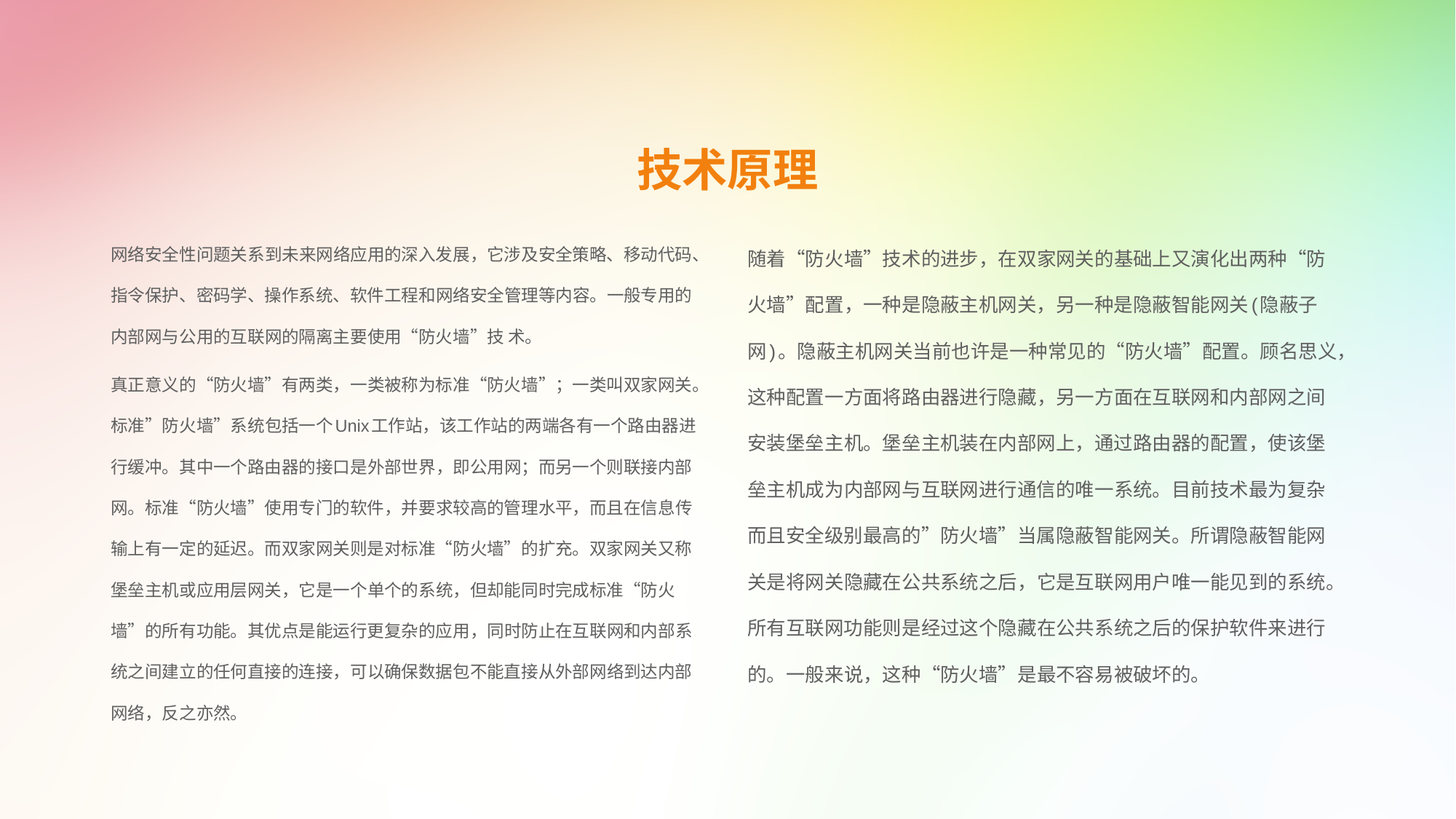

# 技术原理
网络安全性问题关系到未来网络应用的深入发展，它涉及安全策略、移动代码、指令保护、密码学、操作系统、软件工程和网络安全管理等内容。一般专用的内部网与公用的互联网的隔离主要使用“防火墙”技 术。
真正意义的“防火墙”有两类，一类被称为标准“防火墙”；一类叫双家网关。标准”防火墙”系统包括一个Unix工作站，该工作站的两端各有一个路由器进行缓冲。其中一个路由器的接口是外部世界，即公用网；而另一个则联接内部网。标准“防火墙”使用专门的软件，并要求较高的管理水平，而且在信息传输上有一定的延迟。而双家网关则是对标准“防火墙”的扩充。双家网关又称堡垒主机或应用层网关，它是一个单个的系统，但却能同时完成标准“防火墙”的所有功能。其优点是能运行更复杂的应用，同时防止在互联网和内部系统之间建立的任何直接的连接，可以确保数据包不能直接从外部网络到达内部网络，反之亦然。
随着“防火墙”技术的进步，在双家网关的基础上又演化出两种“防火墙”配置，一种是隐蔽主机网关，另一种是隐蔽智能网关(隐蔽子网)。隐蔽主机网关当前也许是一种常见的“防火墙”配置。顾名思义，这种配置一方面将路由器进行隐藏，另一方面在互联网和内部网之间安装堡垒主机。堡垒主机装在内部网上，通过路由器的配置，使该堡垒主机成为内部网与互联网进行通信的唯一系统。目前技术最为复杂而且安全级别最高的”防火墙”当属隐蔽智能网关。所谓隐蔽智能网关是将网关隐藏在公共系统之后，它是互联网用户唯一能见到的系统。所有互联网功能则是经过这个隐藏在公共系统之后的保护软件来进行的。一般来说，这种“防火墙”是最不容易被破坏的。